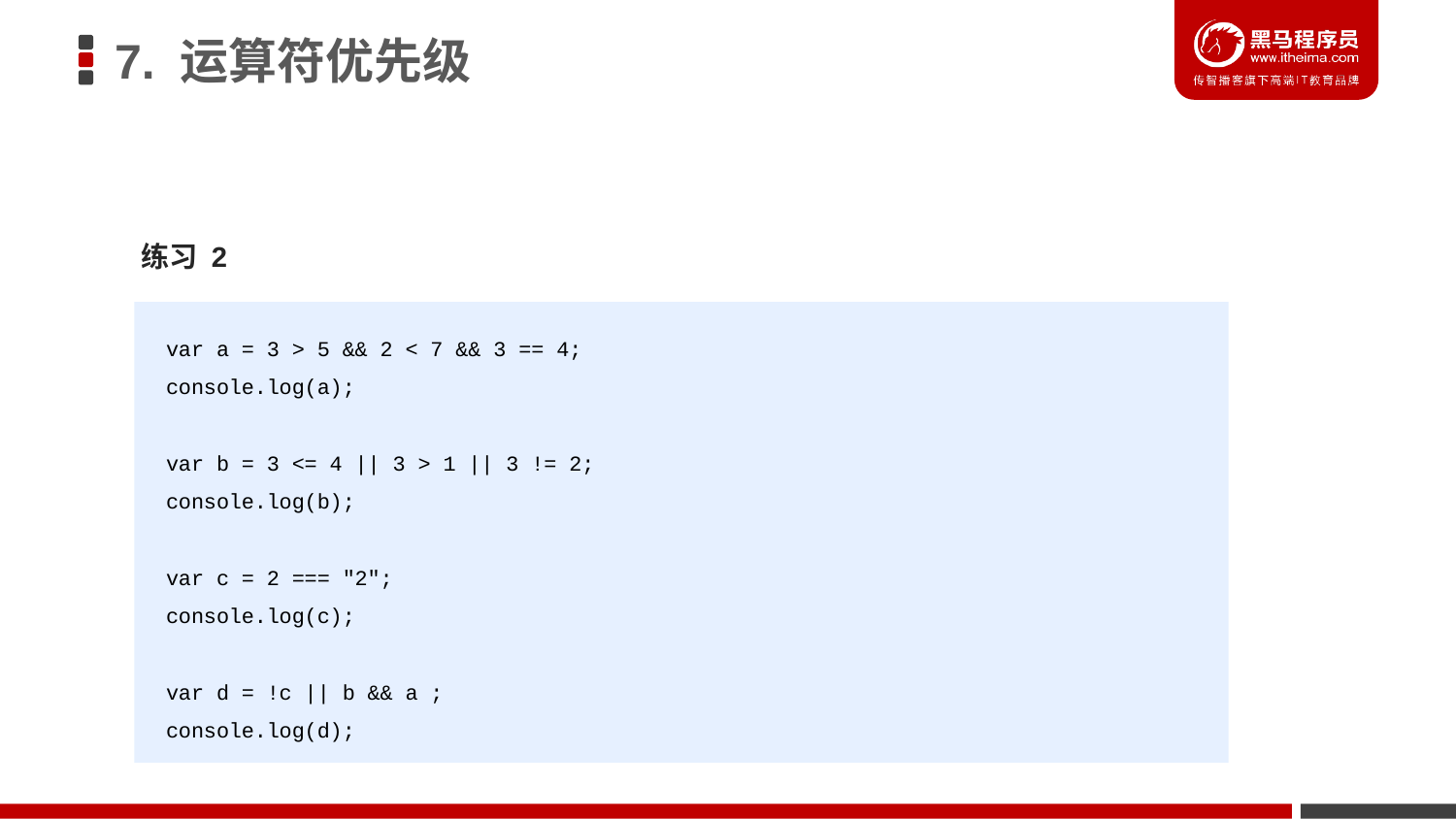

# 7. 运算符优先级
练习 2

var a = 3 > 5 && 2 < 7 && 3 == 4;
console.log(a);

var b = 3 <= 4 || 3 > 1 || 3 != 2;
console.log(b);

var c = 2 === "2";
console.log(c);

var d = !c || b && a ;
console.log(d);